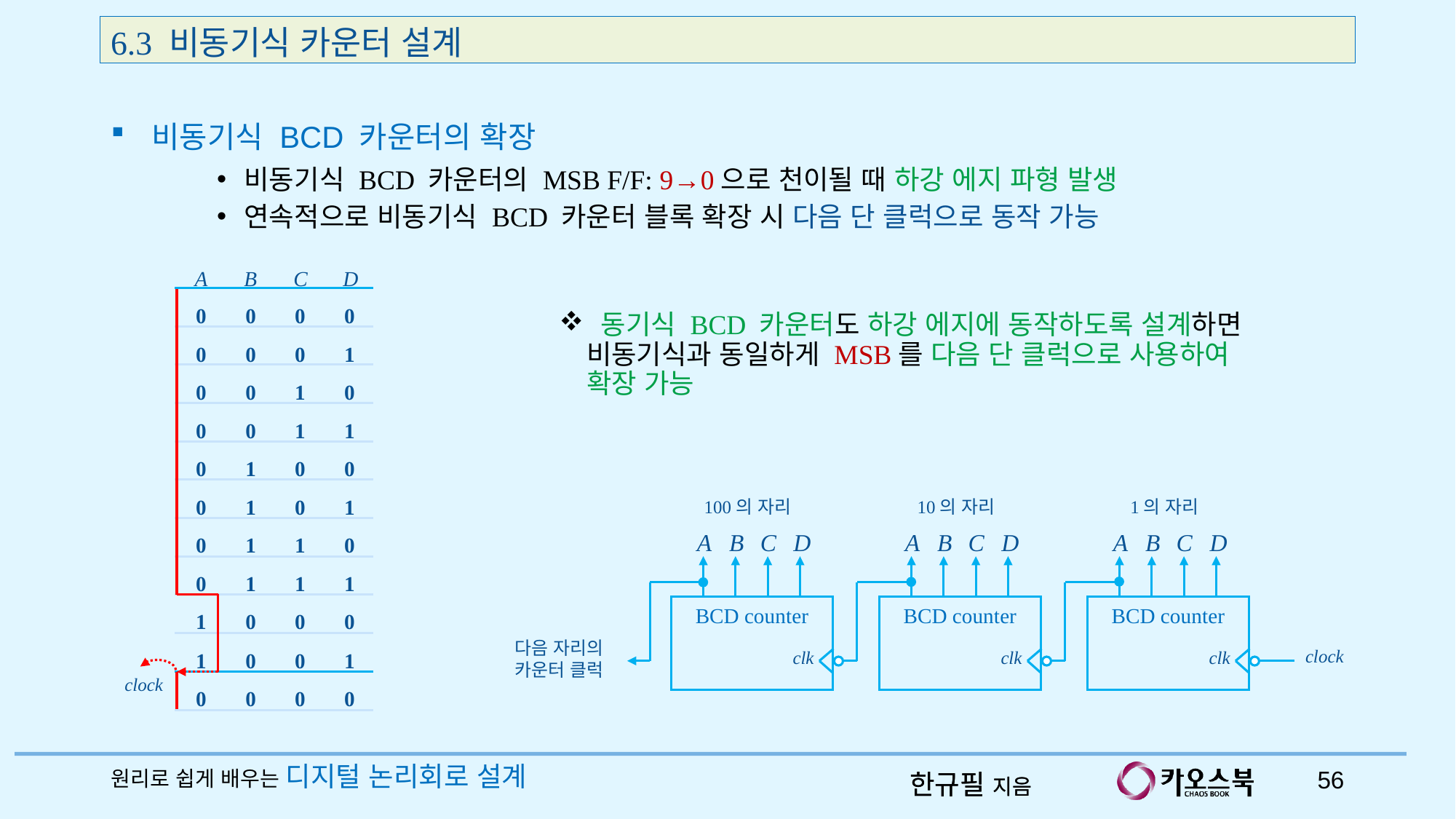

6.3 비동기식 카운터 설계
비동기식 BCD 카운터의 확장
비동기식 BCD 카운터의 MSB F/F: 9→0으로 천이될 때 하강 에지 파형 발생
연속적으로 비동기식 BCD 카운터 블록 확장 시 다음 단 클럭으로 동작 가능
A
B
C
D
0
0
0
0
0
0
0
1
0
0
1
0
0
0
1
1
0
1
0
0
0
1
0
1
0
1
1
0
0
1
1
1
1
0
0
0
1
0
0
1

clock
0
0
0
0
 동기식 BCD 카운터도 하강 에지에 동작하도록 설계하면
비동기식과 동일하게 MSB를 다음 단 클럭으로 사용하여
확장 가능
100의 자리
10의 자리
1의 자리
A
B
C
D
A
B
C
D
A
B
C
D

BCD counter
BCD counter
BCD counter
다음 자리의
카운터 클럭
clock
clk
clk
clk

원리로 쉽게 배우는 디지털 논리회로 설계
56